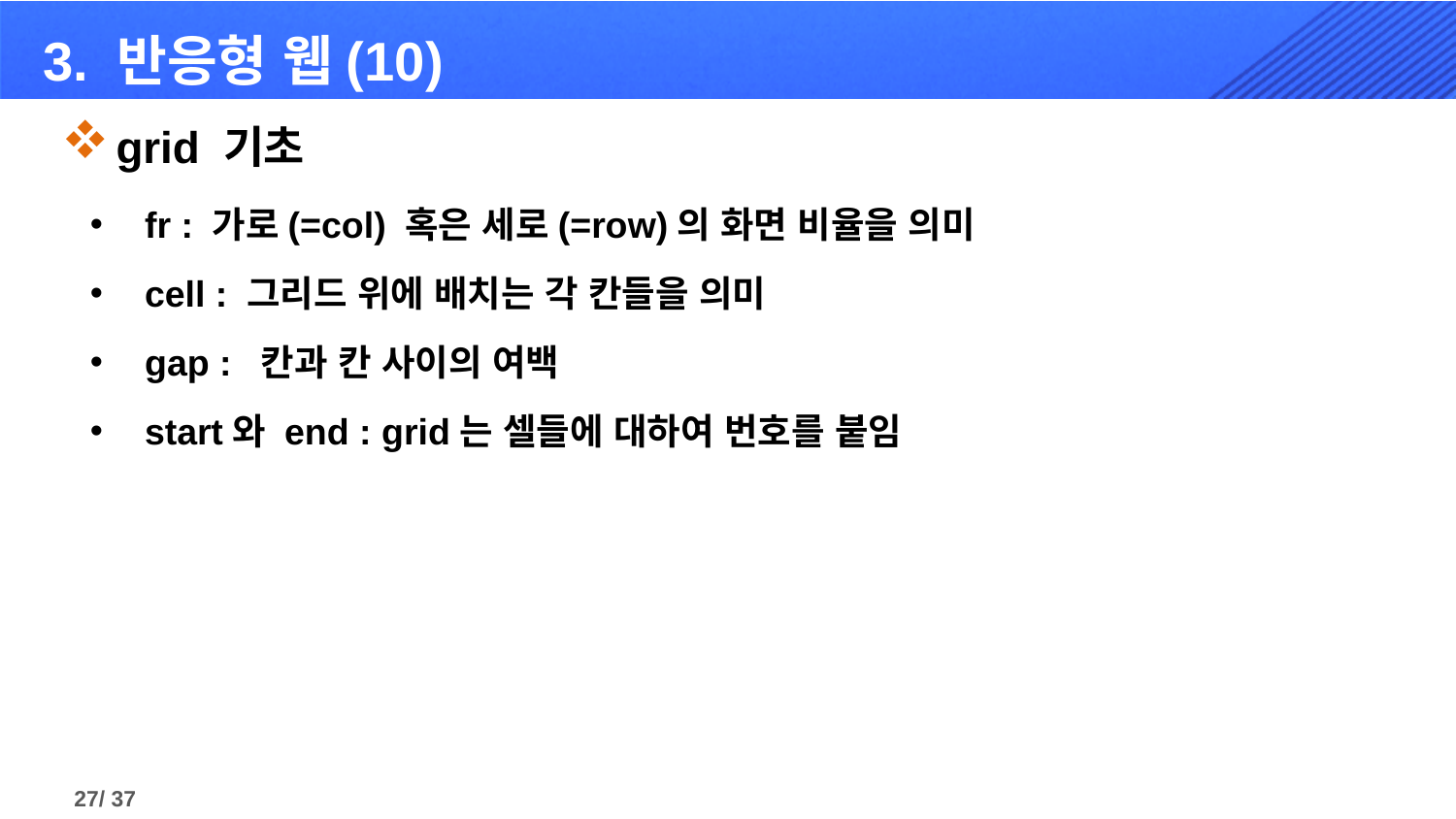

# 3. 반응형 웹(10)
grid 기초
fr : 가로(=col) 혹은 세로(=row)의 화면 비율을 의미
cell : 그리드 위에 배치는 각 칸들을 의미
gap :  칸과 칸 사이의 여백
start와 end : grid는 셀들에 대하여 번호를 붙임